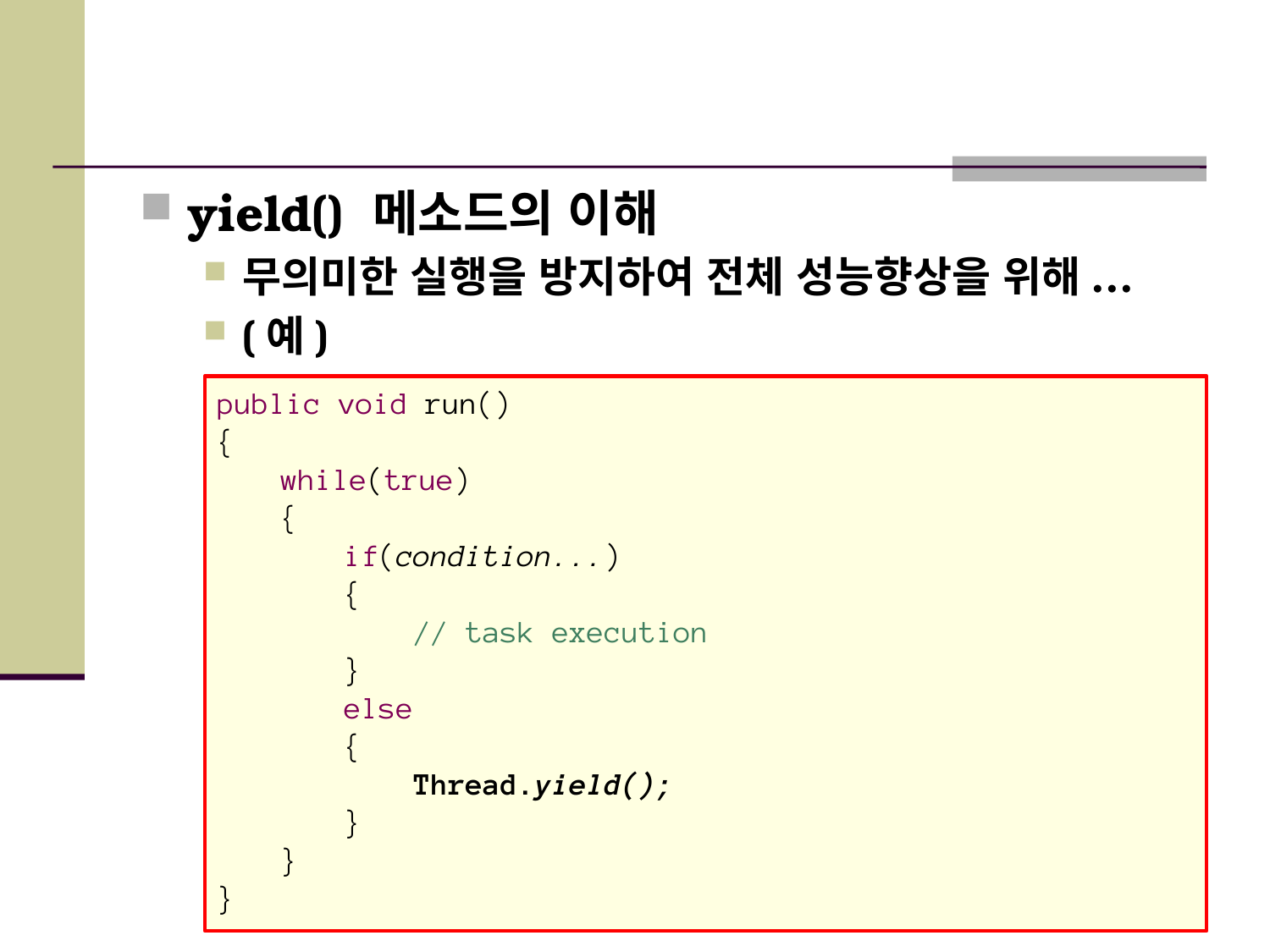

#
yield() 메소드의 이해
무의미한 실행을 방지하여 전체 성능향상을 위해...
(예)
public void run()
{
while(true)
{
if(condition...)
{
    // task execution
}
else
{
    Thread.yield();
}
}
}
9